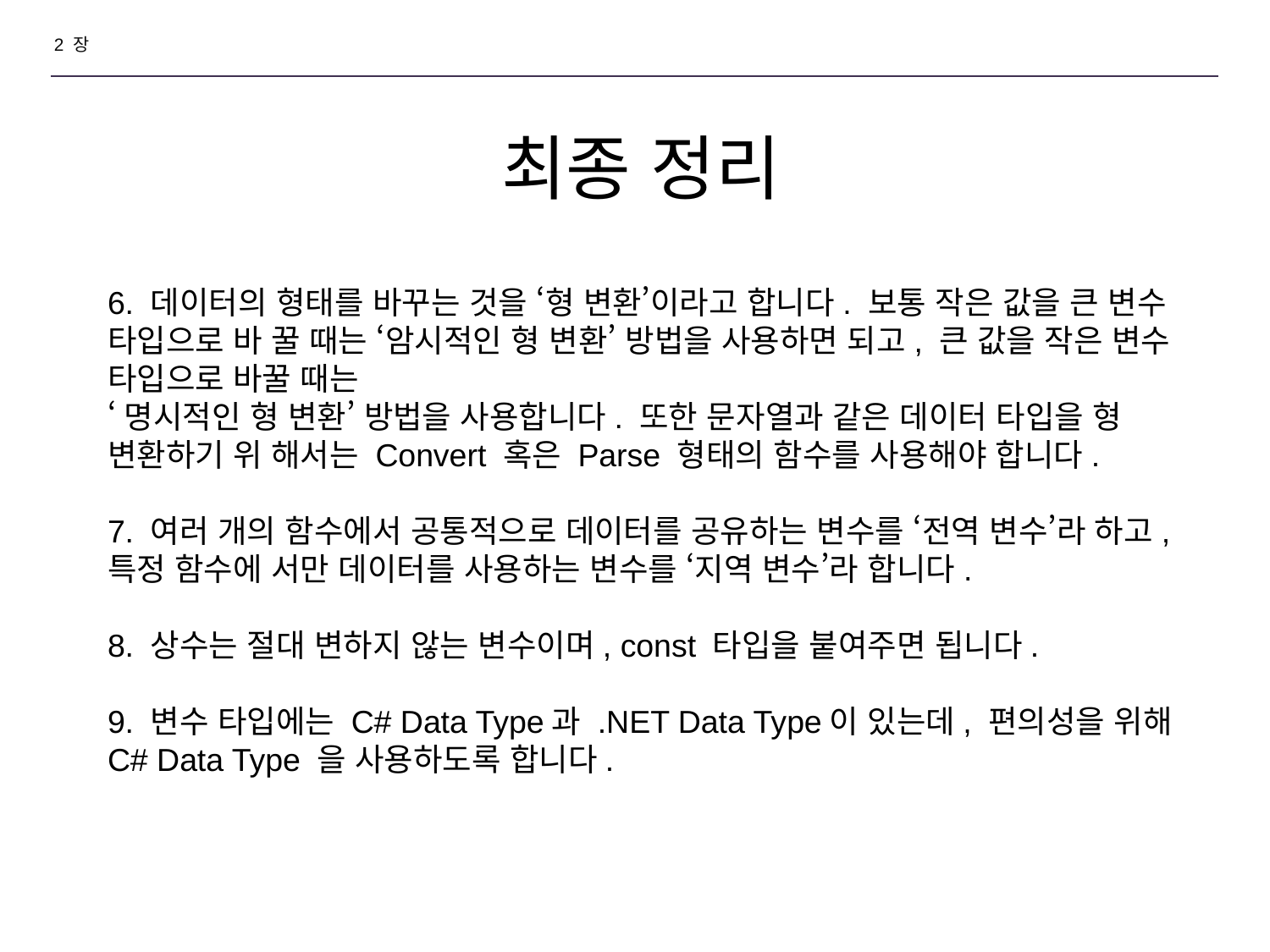

2 장
# 최종 정리

6. 데이터의 형태를 바꾸는 것을 ‘형 변환’이라고 합니다. 보통 작은 값을 큰 변수 타입으로 바 꿀 때는 ‘암시적인 형 변환’ 방법을 사용하면 되고, 큰 값을 작은 변수 타입으로 바꿀 때는
‘명시적인 형 변환’ 방법을 사용합니다. 또한 문자열과 같은 데이터 타입을 형 변환하기 위 해서는 Convert 혹은 Parse 형태의 함수를 사용해야 합니다.

7. 여러 개의 함수에서 공통적으로 데이터를 공유하는 변수를 ‘전역 변수’라 하고, 특정 함수에 서만 데이터를 사용하는 변수를 ‘지역 변수’라 합니다.

8. 상수는 절대 변하지 않는 변수이며, const 타입을 붙여주면 됩니다.

9. 변수 타입에는 C# Data Type과 .NET Data Type이 있는데, 편의성을 위해 C# Data Type 을 사용하도록 합니다.